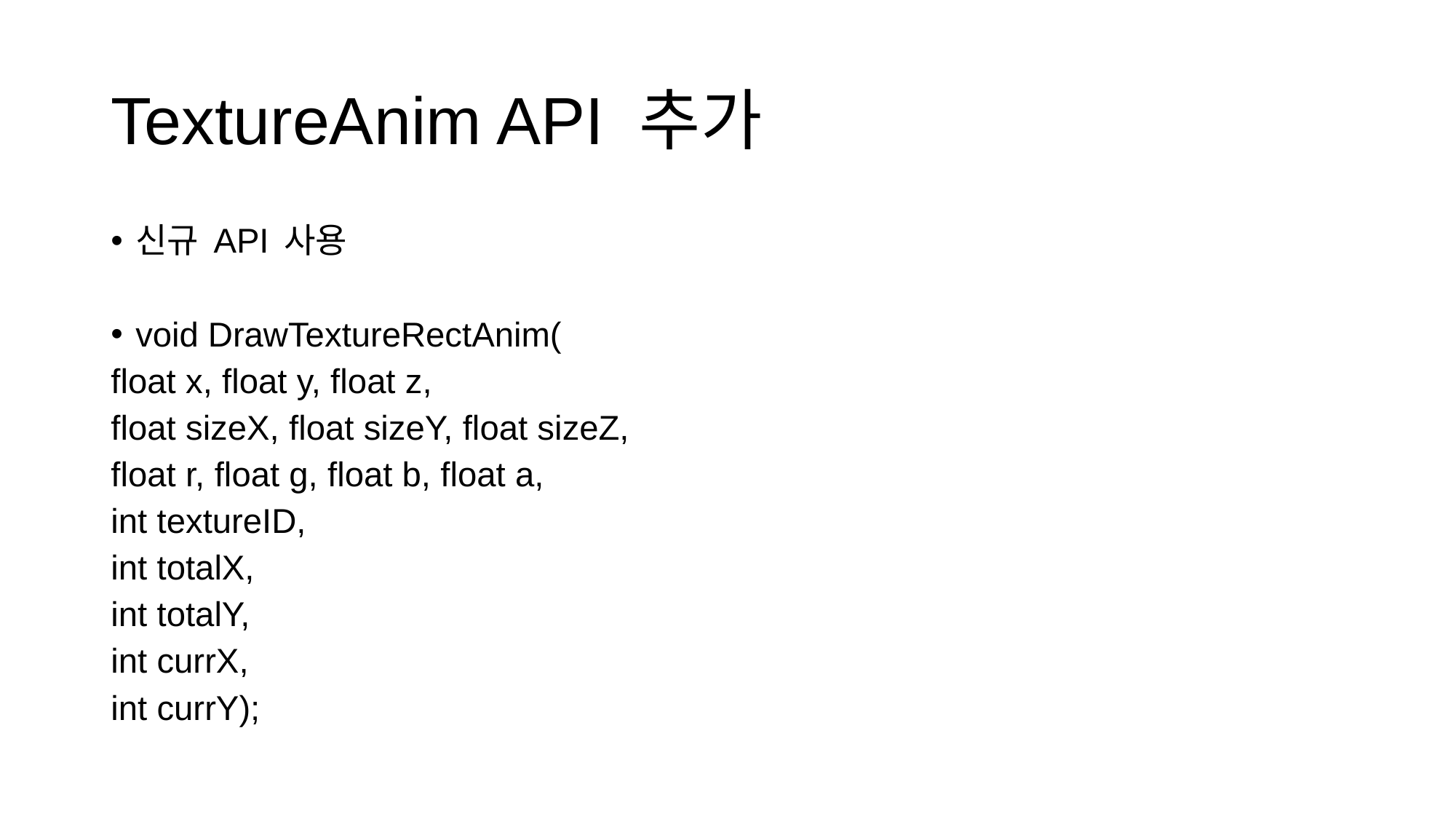

# TextureAnim API 추가
신규 API 사용

void DrawTextureRectAnim(
float x, float y, float z,
float sizeX, float sizeY, float sizeZ,
float r, float g, float b, float a,
int textureID,
int totalX,
int totalY,
int currX,
int currY);